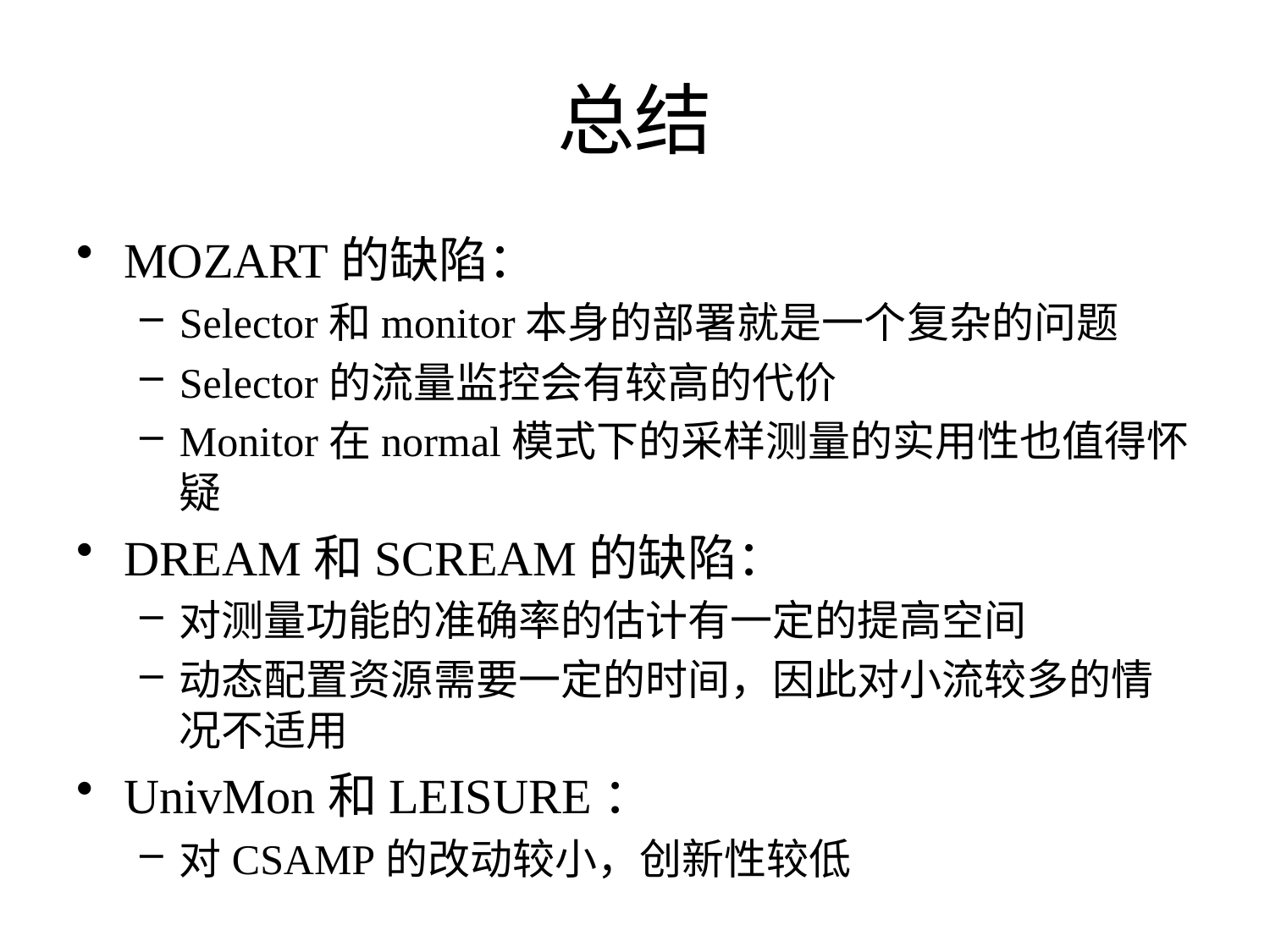

# 总结
MOZART的缺陷：
Selector和monitor本身的部署就是一个复杂的问题
Selector的流量监控会有较高的代价
Monitor在normal模式下的采样测量的实用性也值得怀疑
DREAM和SCREAM的缺陷：
对测量功能的准确率的估计有一定的提高空间
动态配置资源需要一定的时间，因此对小流较多的情况不适用
UnivMon和LEISURE：
对CSAMP的改动较小，创新性较低